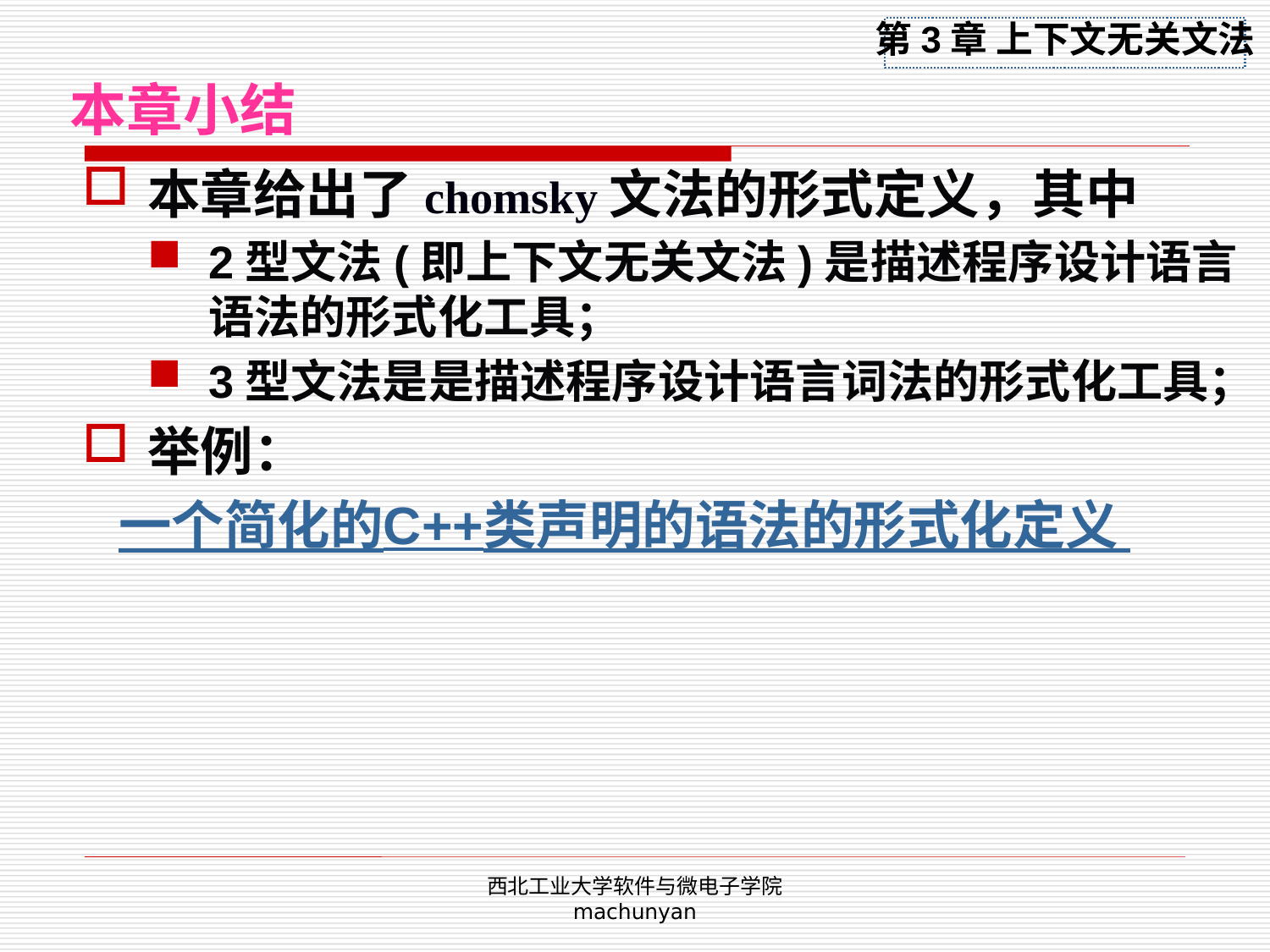

# 本章小结
本章给出了chomsky文法的形式定义，其中
2型文法(即上下文无关文法)是描述程序设计语言语法的形式化工具；
3型文法是是描述程序设计语言词法的形式化工具；
举例：
  一个简化的C++类声明的语法的形式化定义

西北工业大学软件与微电子学院 machunyan
77